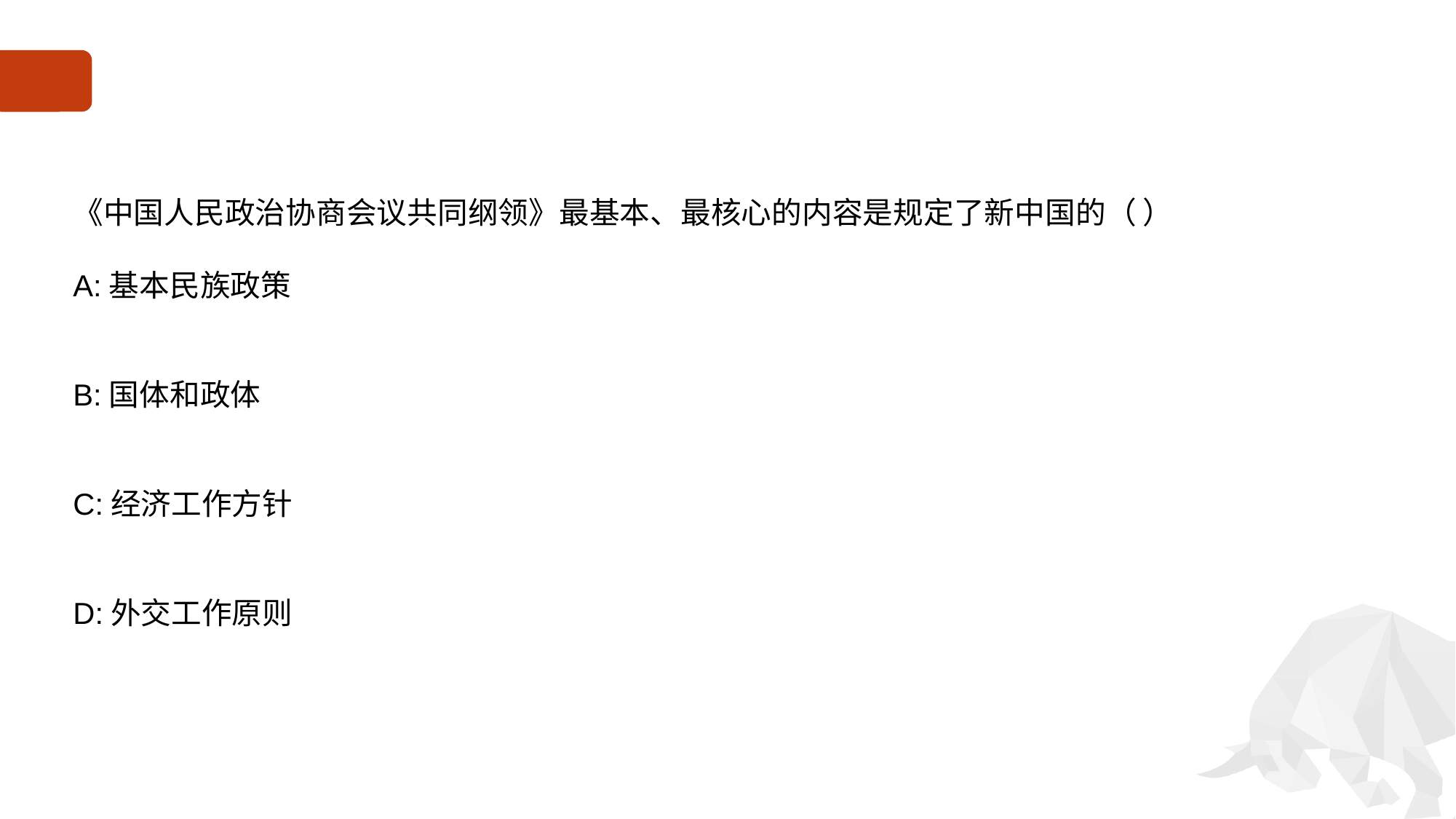

#
《中国人民政治协商会议共同纲领》最基本、最核心的内容是规定了新中国的（ ）

A:基本民族政策

B:国体和政体

C:经济工作方针

D:外交工作原则